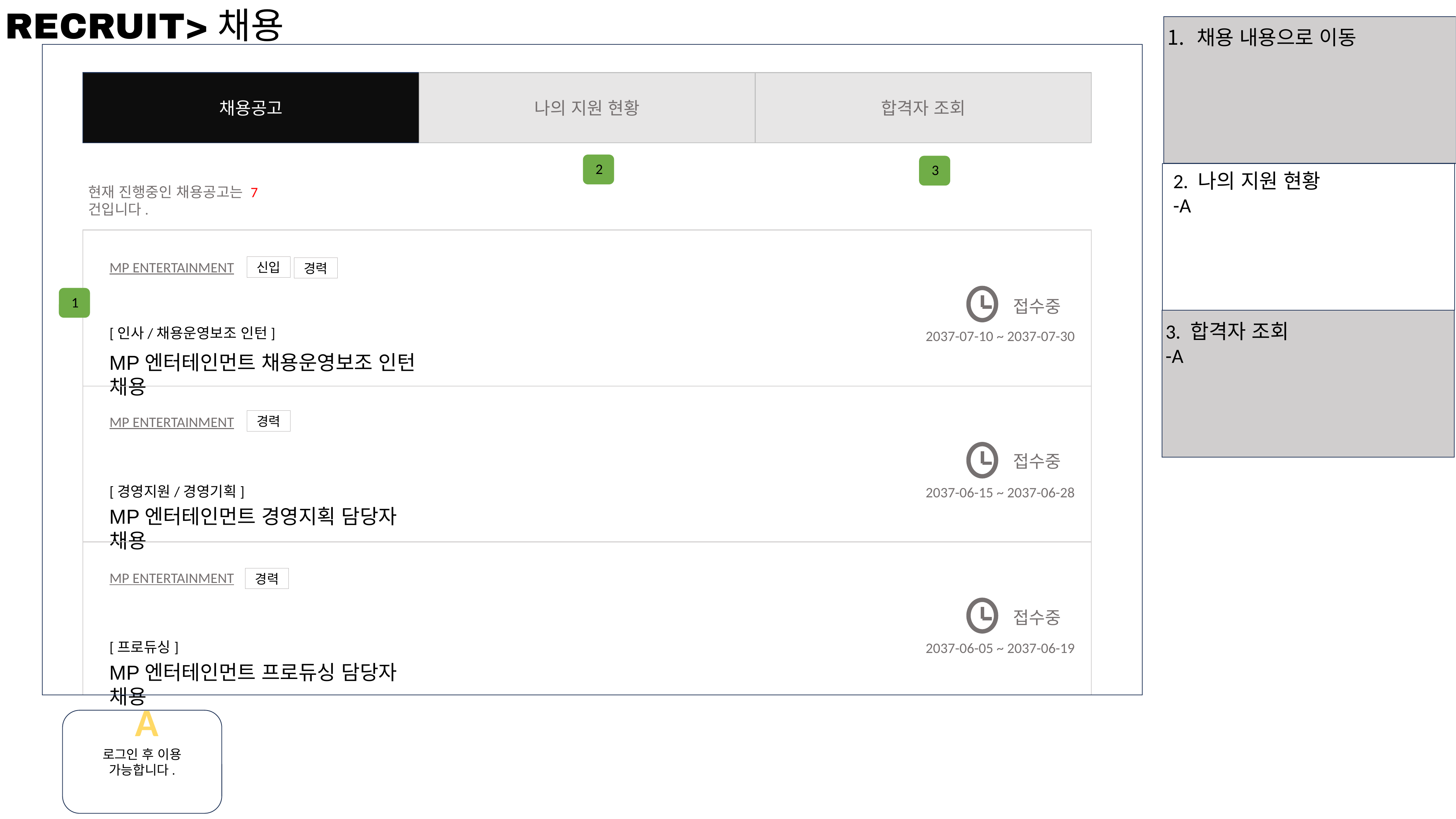

RECRUIT>채용

나의 지원 현황
합격자 조회
채용공고
현재 진행중인 채용공고는 7건입니다.

MP ENTERTAINMENT
신입
경력

접수중
[인사/채용운영보조 인턴]
2037-07-10 ~ 2037-07-30
MP엔터테인먼트 채용운영보조 인턴 채용

MP ENTERTAINMENT
경력

접수중
[경영지원/경영기획]
2037-06-15 ~ 2037-06-28
MP엔터테인먼트 경영지획 담당자 채용

MP ENTERTAINMENT
경력

접수중
[프로듀싱]
2037-06-05 ~ 2037-06-19
MP엔터테인먼트 프로듀싱 담당자 채용

채용 내용으로 이동

2

3

2. 나의 지원 현황
-A

1

3. 합격자 조회
-A
A
로그인 후 이용 가능합니다.